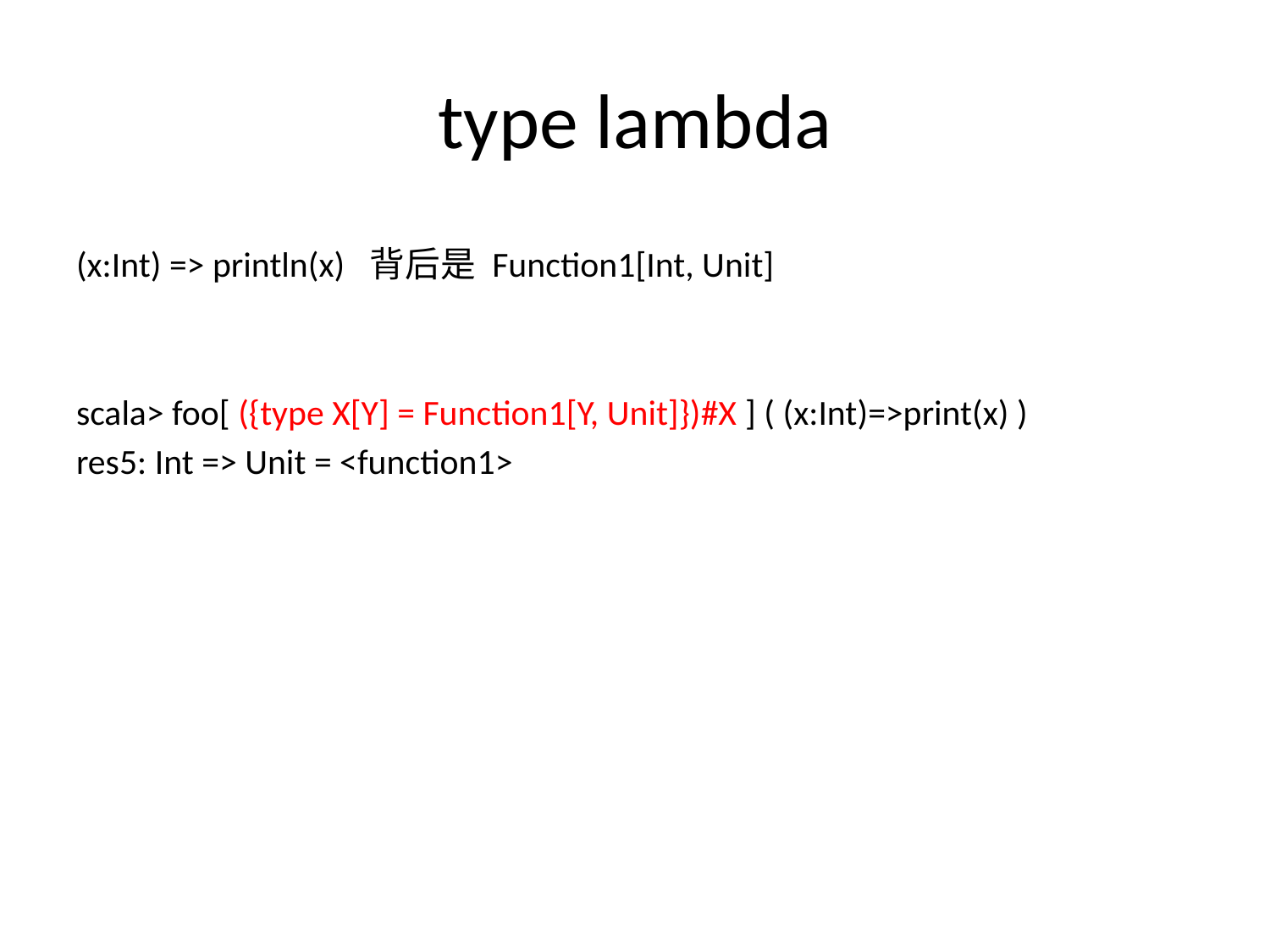

# type lambda
(x:Int) => println(x)  背后是 Function1[Int, Unit]

scala> foo[ ({type X[Y] = Function1[Y, Unit]})#X ] ( (x:Int)=>print(x) )
res5: Int => Unit = <function1>